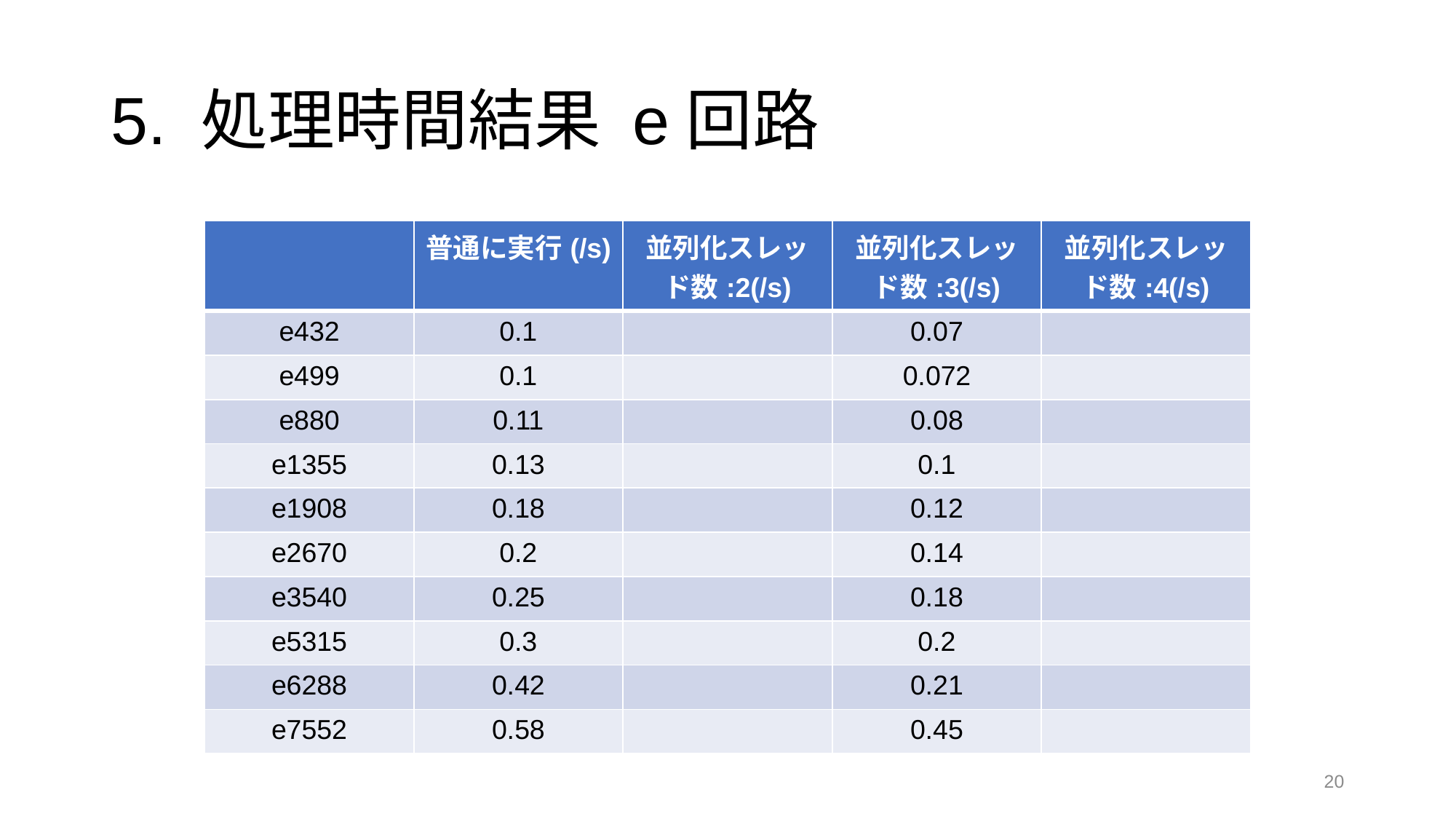

# 5. 処理時間結果 e回路
|  | 普通に実行(/s) | 並列化スレッド数:2(/s) | 並列化スレッド数:3(/s) | 並列化スレッド数:4(/s) |
| --- | --- | --- | --- | --- |
| e432 | 0.1 |  | 0.07 |  |
| e499 | 0.1 |  | 0.072 |  |
| e880 | 0.11 |  | 0.08 |  |
| e1355 | 0.13 |  | 0.1 |  |
| e1908 | 0.18 |  | 0.12 |  |
| e2670 | 0.2 |  | 0.14 |  |
| e3540 | 0.25 |  | 0.18 |  |
| e5315 | 0.3 |  | 0.2 |  |
| e6288 | 0.42 |  | 0.21 |  |
| e7552 | 0.58 |  | 0.45 |  |
20